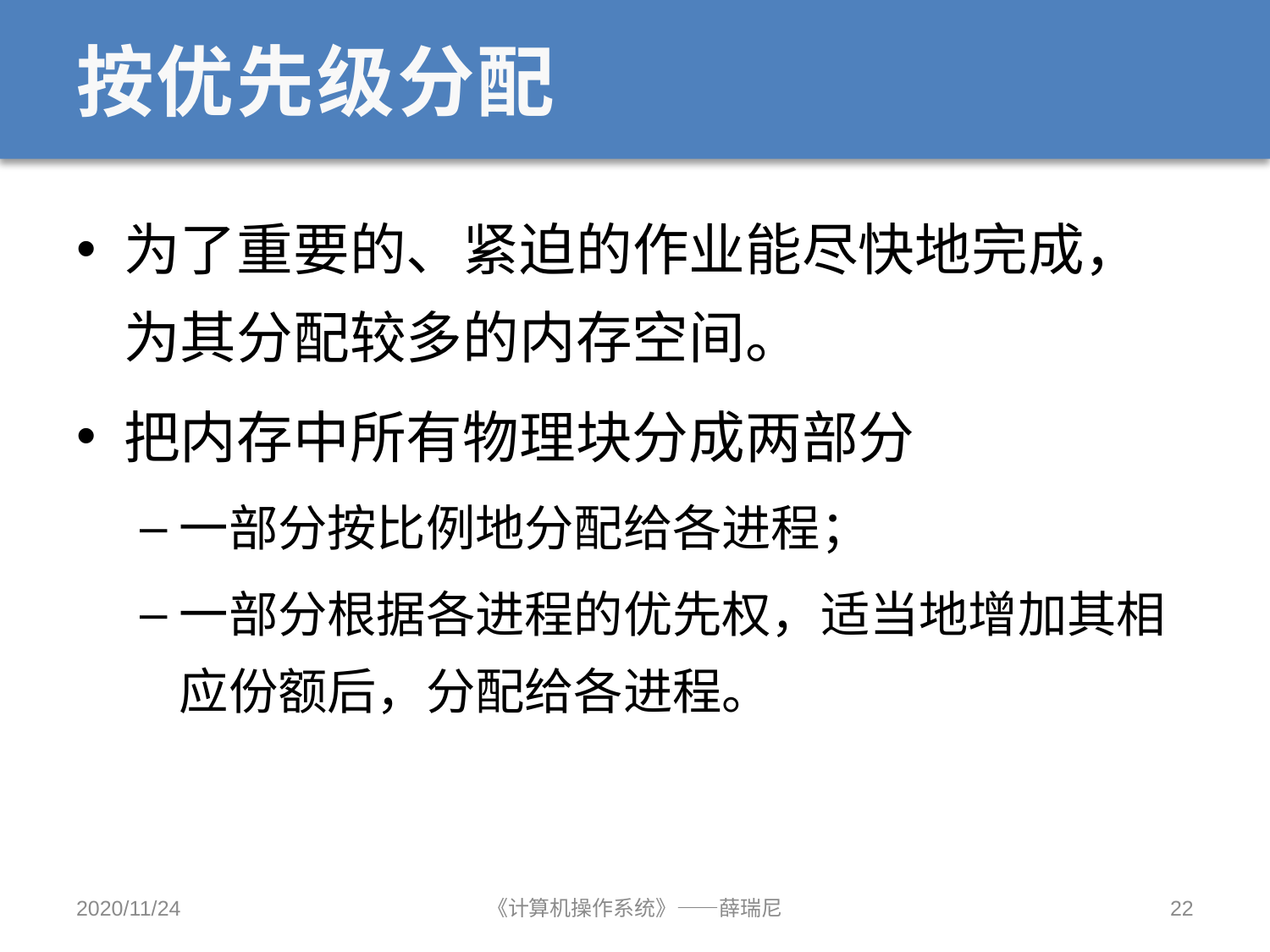

# 按优先级分配
为了重要的、紧迫的作业能尽快地完成， 为其分配较多的内存空间。
把内存中所有物理块分成两部分
一部分按比例地分配给各进程；
一部分根据各进程的优先权，适当地增加其相应份额后，分配给各进程。
2020/11/24
《计算机操作系统》——薛瑞尼
22